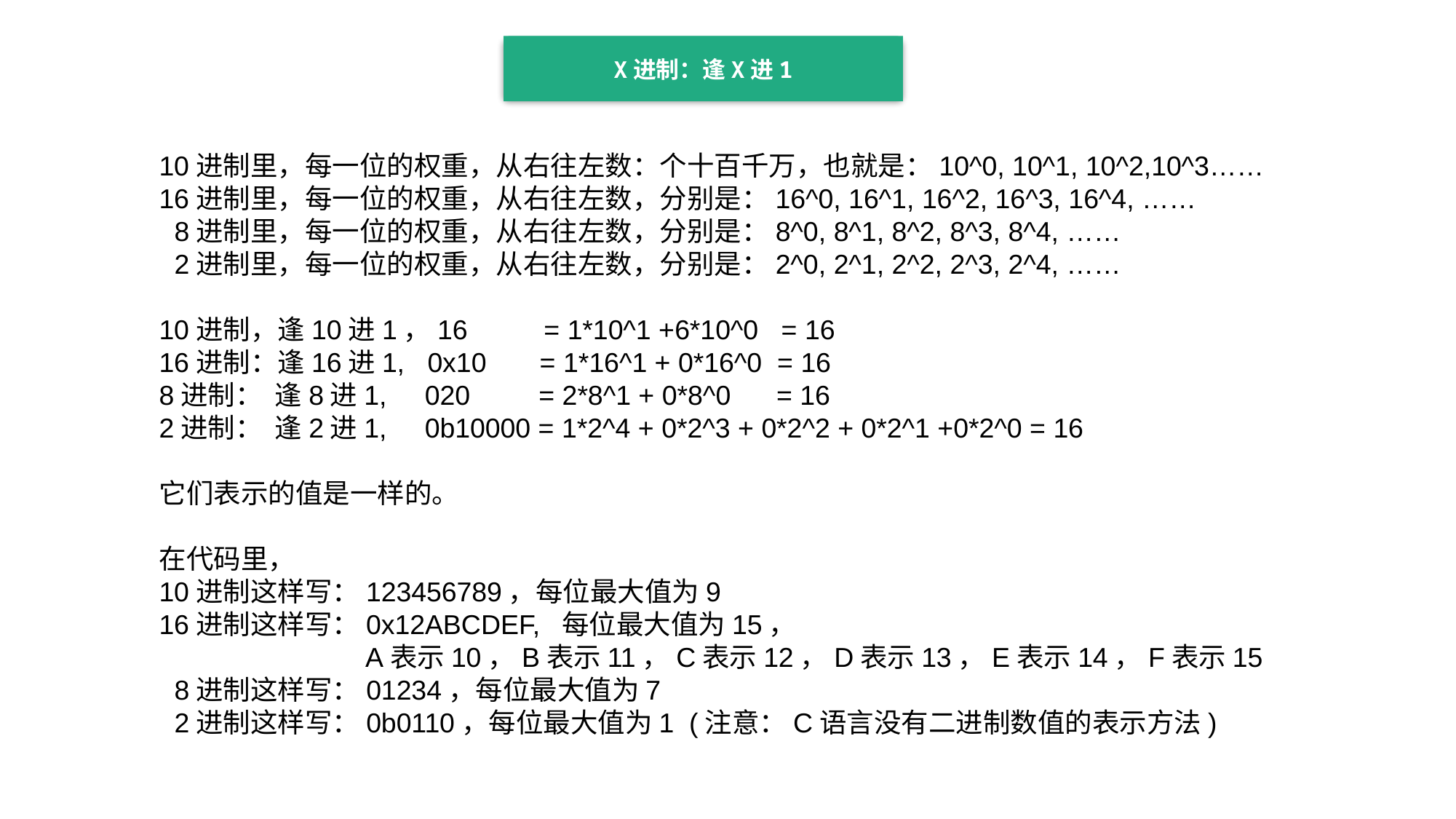

X进制：逢X进1

10进制里，每一位的权重，从右往左数：个十百千万，也就是：10^0, 10^1, 10^2,10^3……
16进制里，每一位的权重，从右往左数，分别是：16^0, 16^1, 16^2, 16^3, 16^4, ……
  8进制里，每一位的权重，从右往左数，分别是：8^0, 8^1, 8^2, 8^3, 8^4, ……
  2进制里，每一位的权重，从右往左数，分别是：2^0, 2^1, 2^2, 2^3, 2^4, ……

10进制，逢10进1，16          = 1*10^1 +6*10^0   = 16
16进制：逢16进1,   0x10       = 1*16^1 + 0*16^0  = 16
8进制：  逢8进1,     020         = 2*8^1 + 0*8^0      = 16
2进制：  逢2进1,     0b10000 = 1*2^4 + 0*2^3 + 0*2^2 + 0*2^1 +0*2^0 = 16

它们表示的值是一样的。

在代码里，
10进制这样写：123456789，每位最大值为9
16进制这样写：0x12ABCDEF,  每位最大值为15，
                           A表示10，B表示11，C表示12，D表示13，E表示14，F表示15
  8进制这样写：01234，每位最大值为7
  2进制这样写：0b0110，每位最大值为1  (注意：C语言没有二进制数值的表示方法)